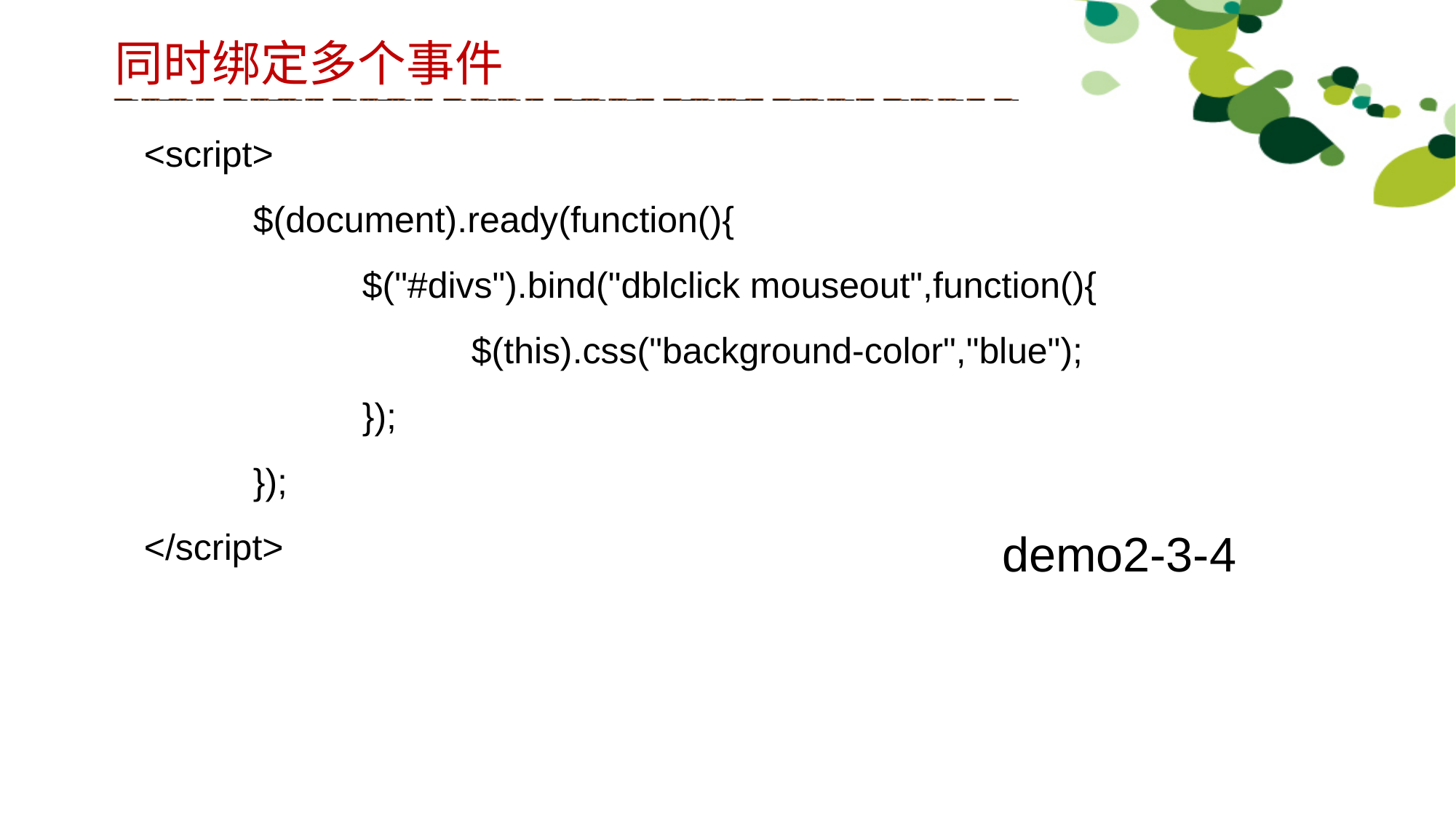

同时绑定多个事件
<script>
	$(document).ready(function(){
		$("#divs").bind("dblclick mouseout",function(){
			$(this).css("background-color","blue");
		});
	});
</script>

demo2-3-4